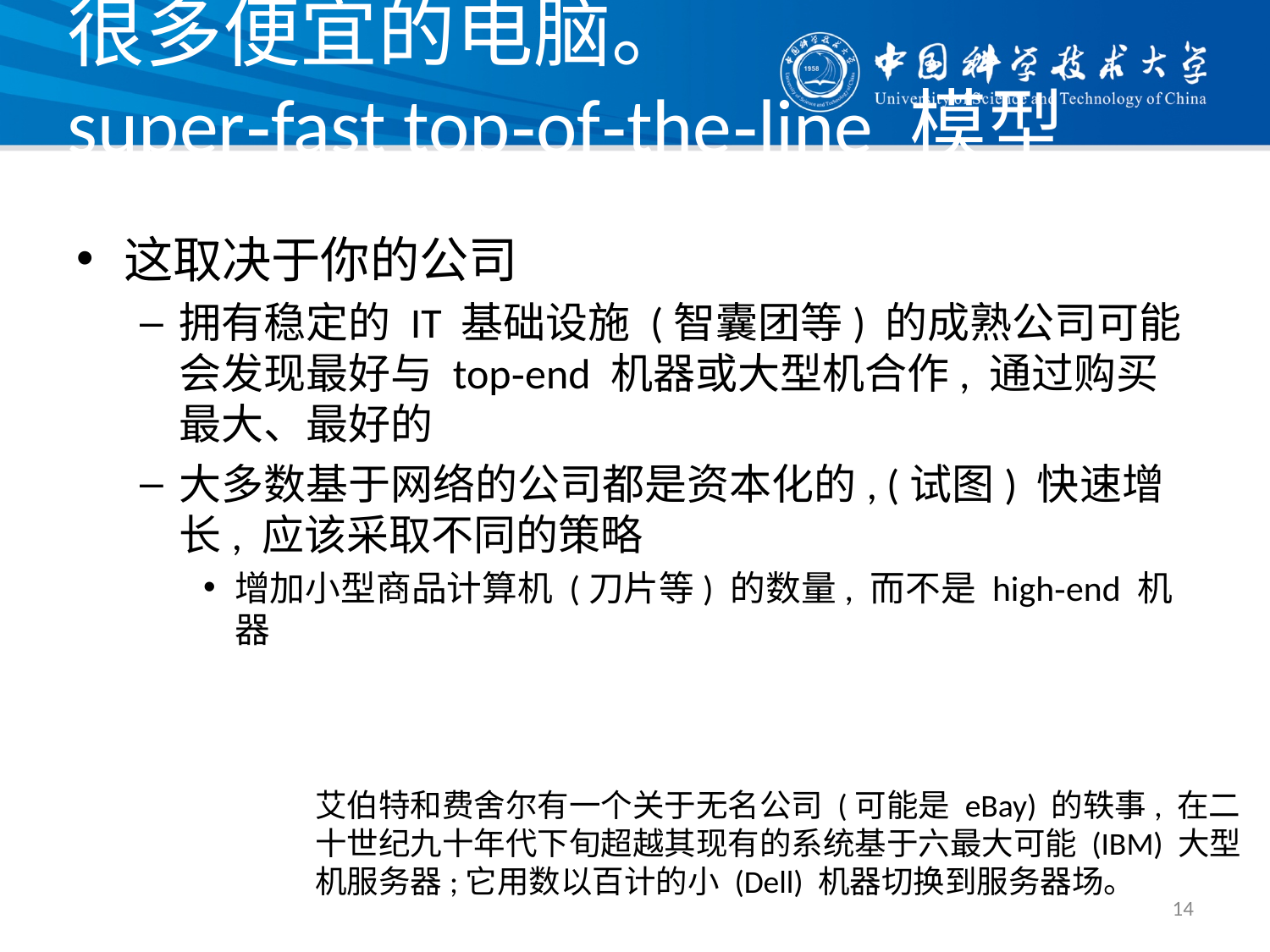

# 很多便宜的电脑。 super‐fast top‐of‐the‐line 模型
这取决于你的公司
拥有稳定的 IT 基础设施 (智囊团等) 的成熟公司可能会发现最好与 top‐end 机器或大型机合作, 通过购买最大、最好的
大多数基于网络的公司都是资本化的, (试图) 快速增长, 应该采取不同的策略
增加小型商品计算机 (刀片等) 的数量, 而不是 high‐end 机器
艾伯特和费舍尔有一个关于无名公司 (可能是 eBay) 的轶事, 在二十世纪九十年代下旬超越其现有的系统基于六最大可能 (IBM) 大型机服务器;它用数以百计的小 (Dell) 机器切换到服务器场。
14